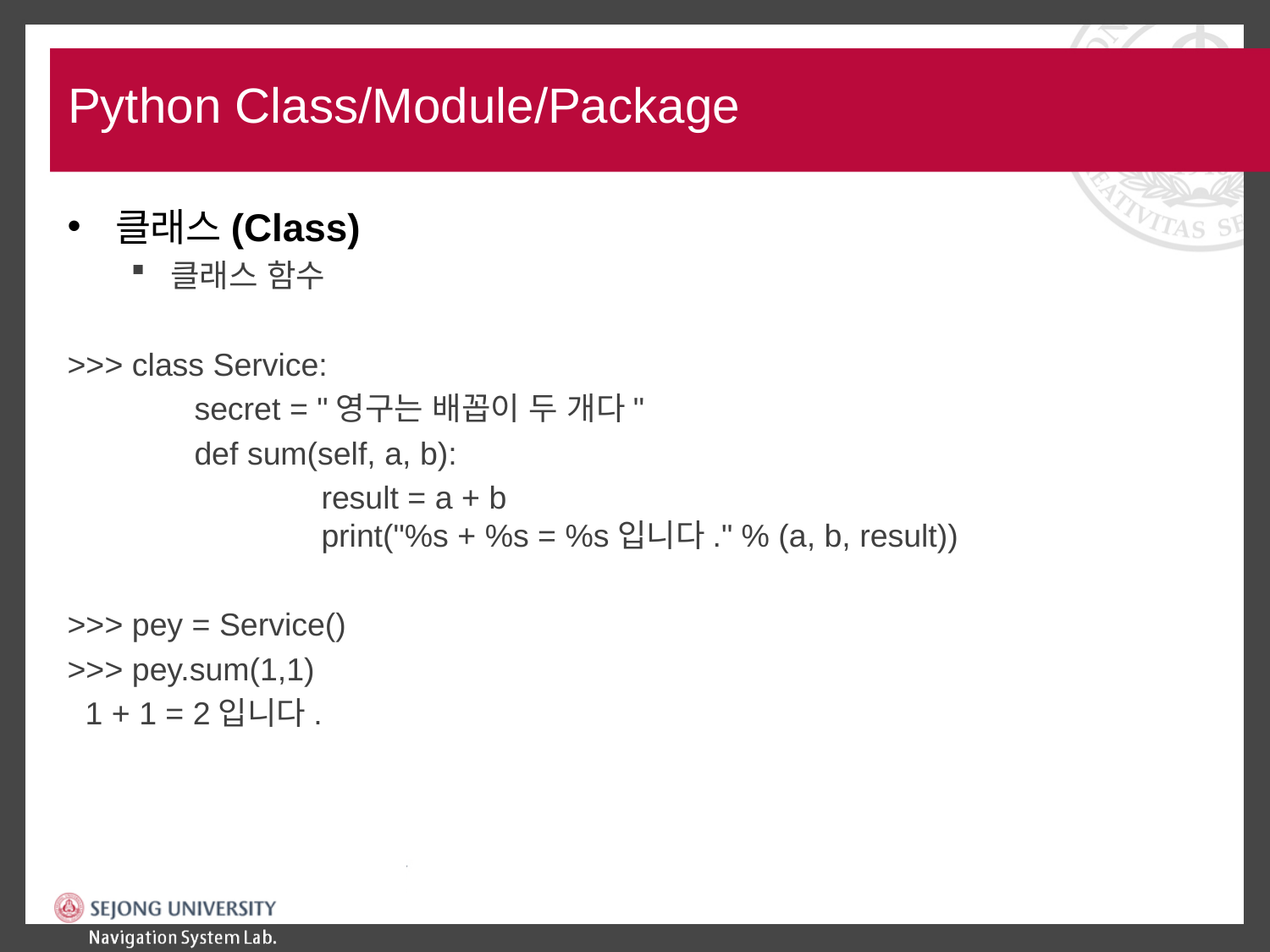

# Python Class/Module/Package
클래스(Class)
클래스 함수

>>> class Service:
	secret = "영구는 배꼽이 두 개다"
	def sum(self, a, b):
		result = a + b
		print("%s + %s = %s입니다." % (a, b, result))

>>> pey = Service()
>>> pey.sum(1,1)
  1 + 1 = 2입니다.